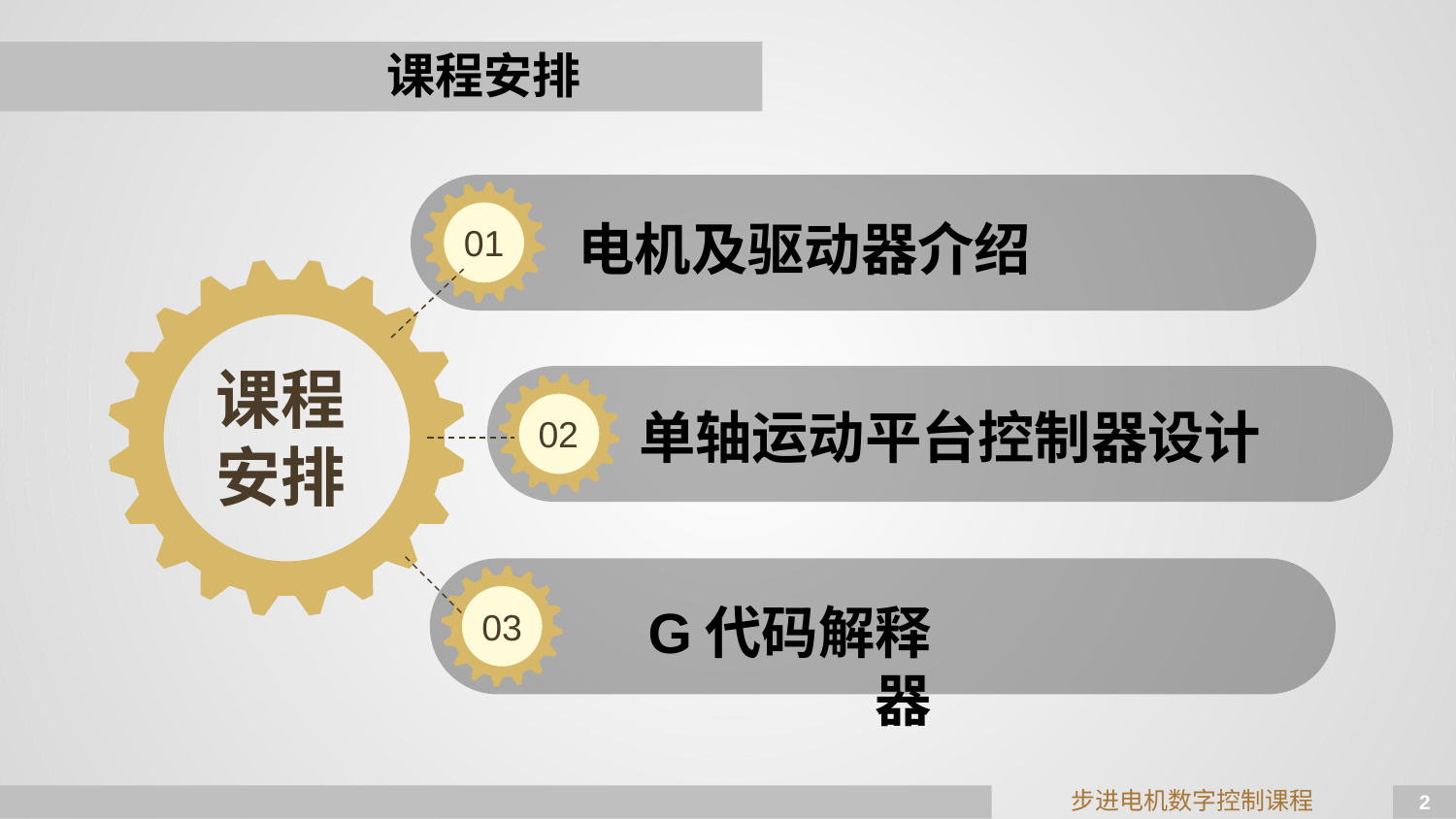

课程安排

电机及驱动器介绍
01

课程安排

单轴运动平台控制器设计
02

G代码解释器
03